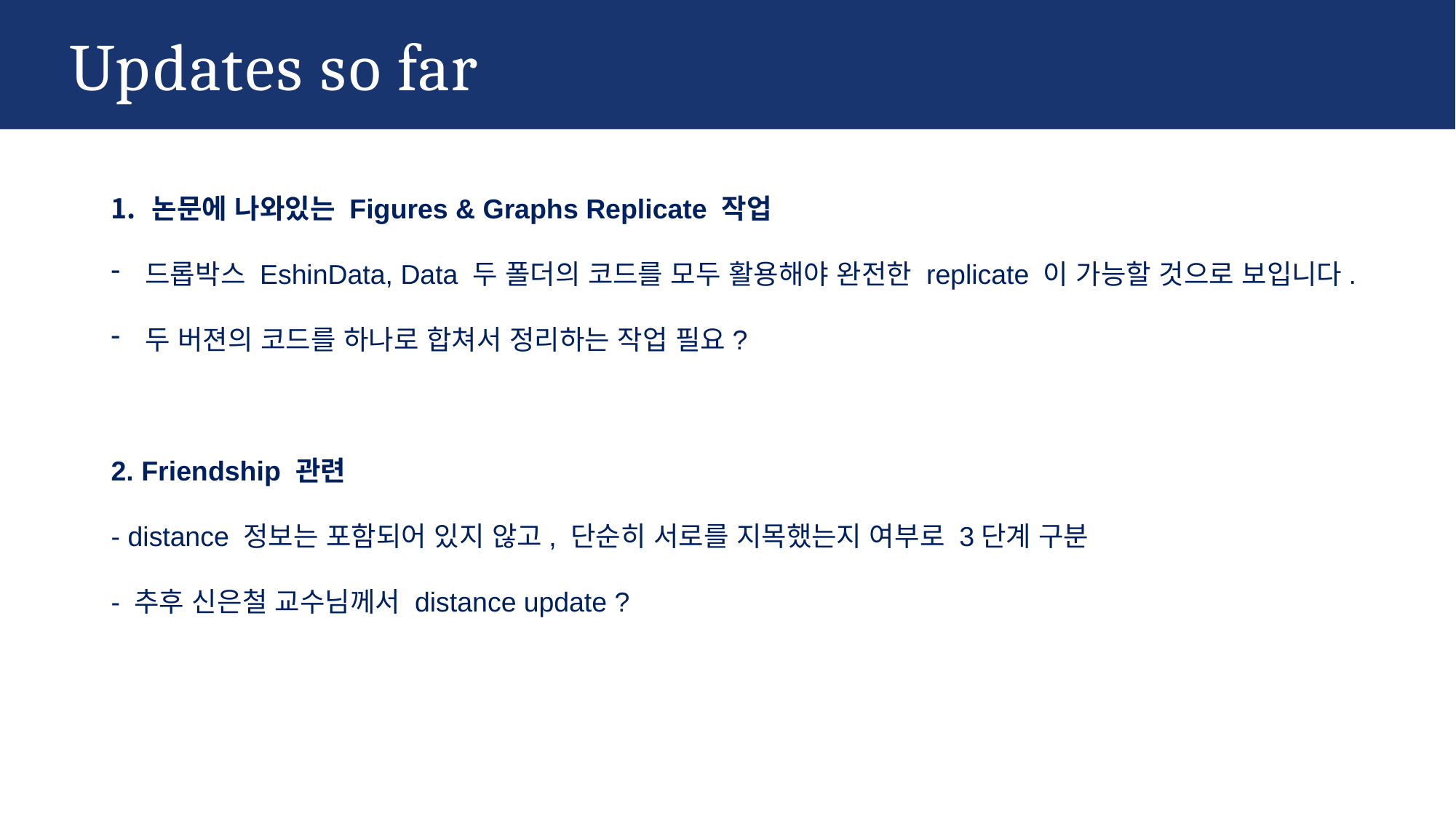

Updates so far
논문에 나와있는 Figures & Graphs Replicate 작업

드롭박스 EshinData, Data 두 폴더의 코드를 모두 활용해야 완전한 replicate 이 가능할 것으로 보입니다.

두 버젼의 코드를 하나로 합쳐서 정리하는 작업 필요?

2. Friendship 관련

- distance 정보는 포함되어 있지 않고, 단순히 서로를 지목했는지 여부로 3단계 구분

- 추후 신은철 교수님께서 distance update ?